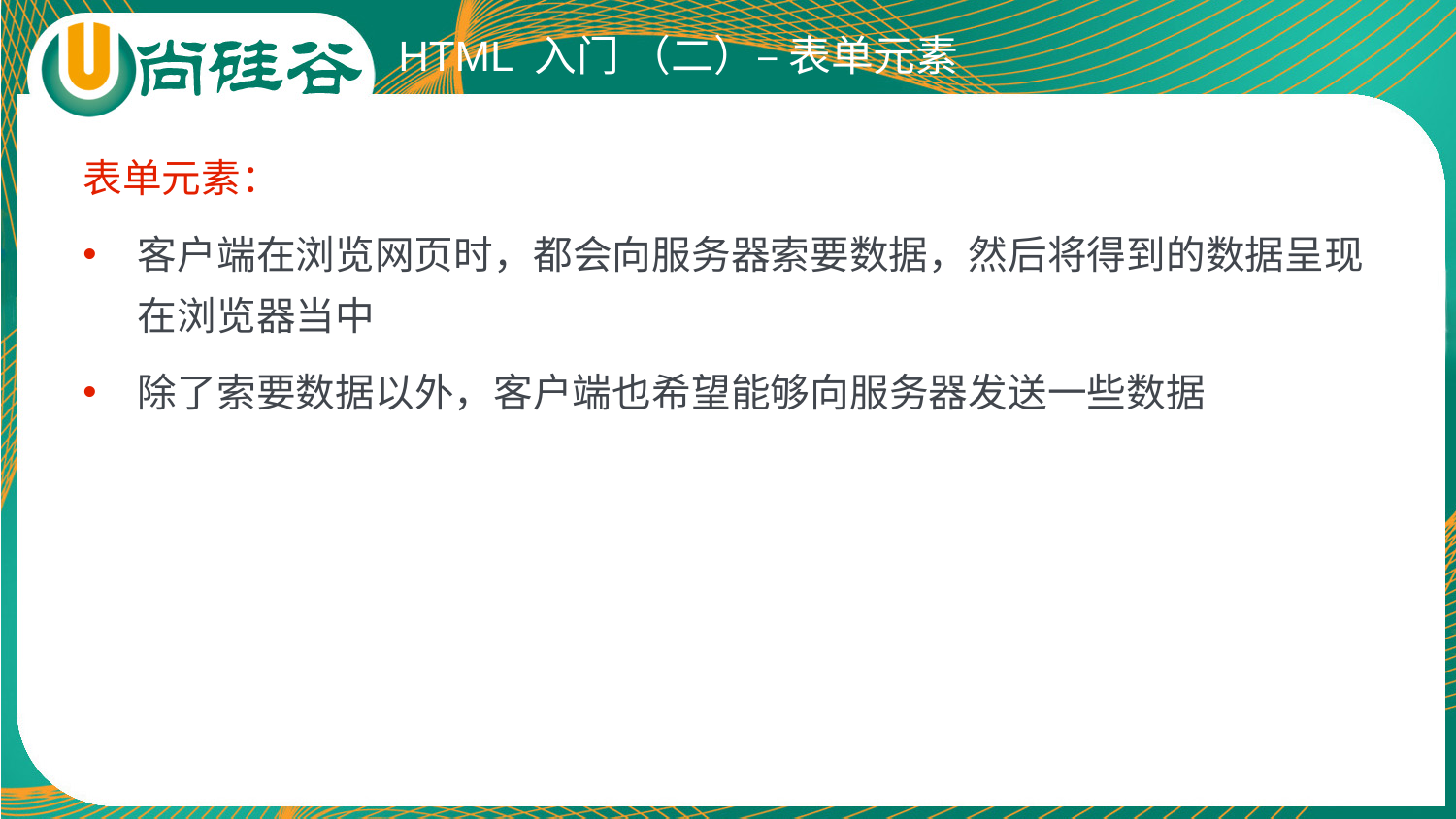

# HTML 入门 （二）– 表单元素
表单元素：
客户端在浏览网页时，都会向服务器索要数据，然后将得到的数据呈现在浏览器当中
除了索要数据以外，客户端也希望能够向服务器发送一些数据